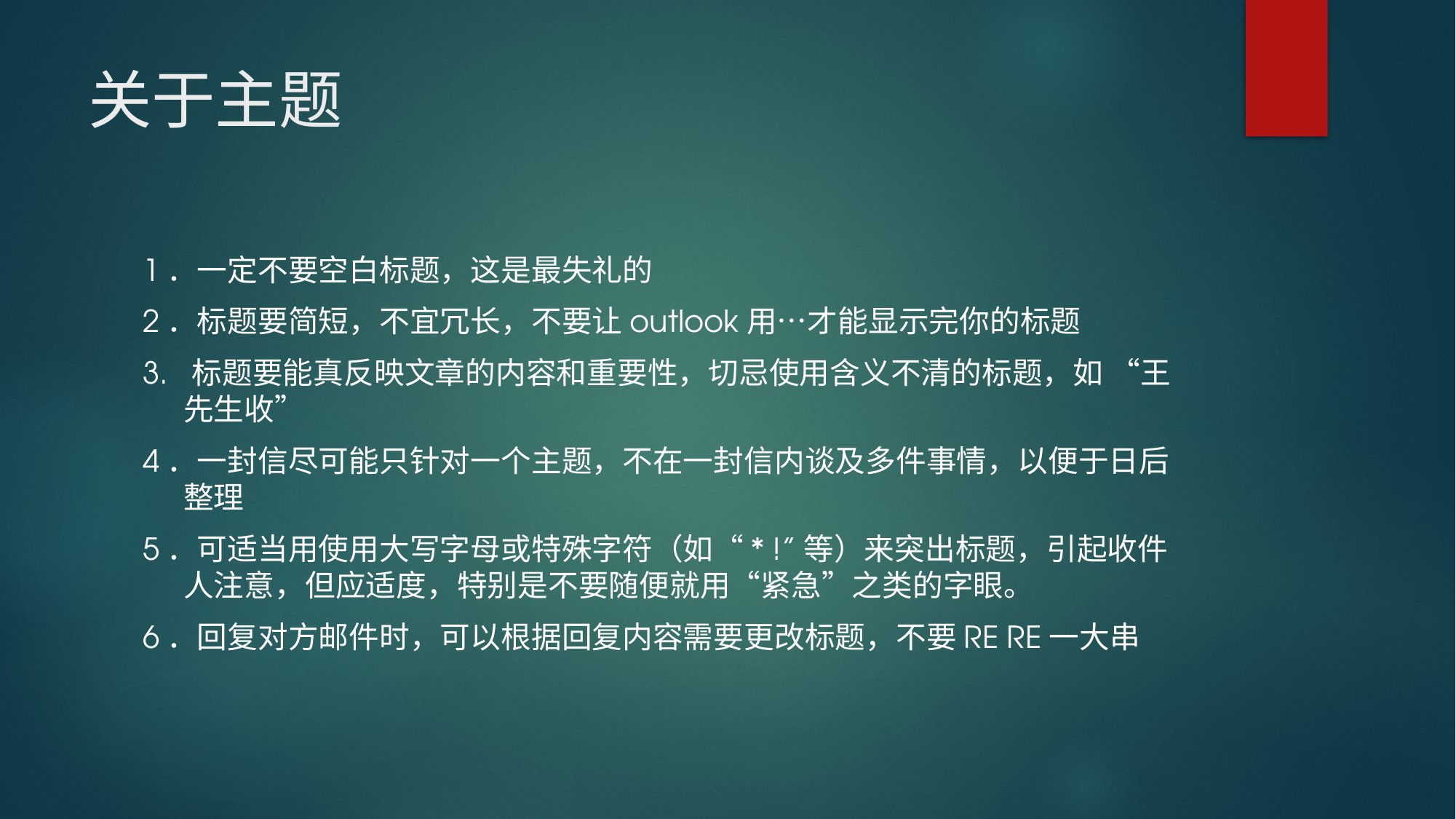

# 关于主题
1．一定不要空白标题，这是最失礼的
2．标题要简短，不宜冗长，不要让outlook用…才能显示完你的标题
3.  标题要能真反映文章的内容和重要性，切忌使用含义不清的标题，如 “王先生收”
4．一封信尽可能只针对一个主题，不在一封信内谈及多件事情，以便于日后整理
5．可适当用使用大写字母或特殊字符（如“* !”等）来突出标题，引起收件人注意，但应适度，特别是不要随便就用“紧急”之类的字眼。
6．回复对方邮件时，可以根据回复内容需要更改标题，不要RE RE一大串